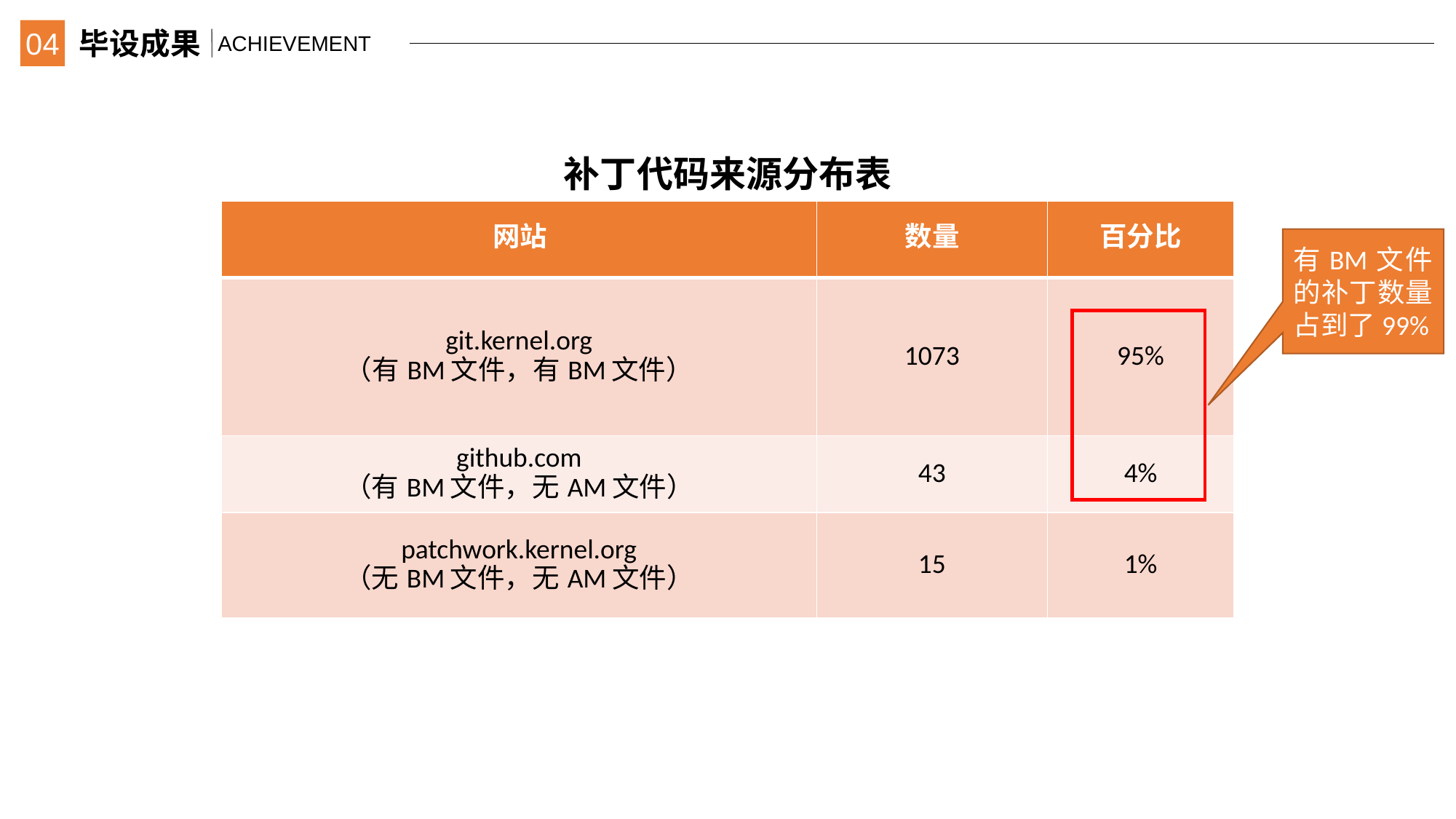

04
毕设成果

ACHIEVEMENT
补丁代码来源分布表
| 网站 | 数量 | 百分比 |
| --- | --- | --- |
| git.kernel.org （有BM文件，有BM文件） | 1073 | 95% |
| github.com （有BM文件，无AM文件） | 43 | 4% |
| patchwork.kernel.org （无BM文件，无AM文件） | 15 | 1% |
有BM文件的补丁数量占到了99%